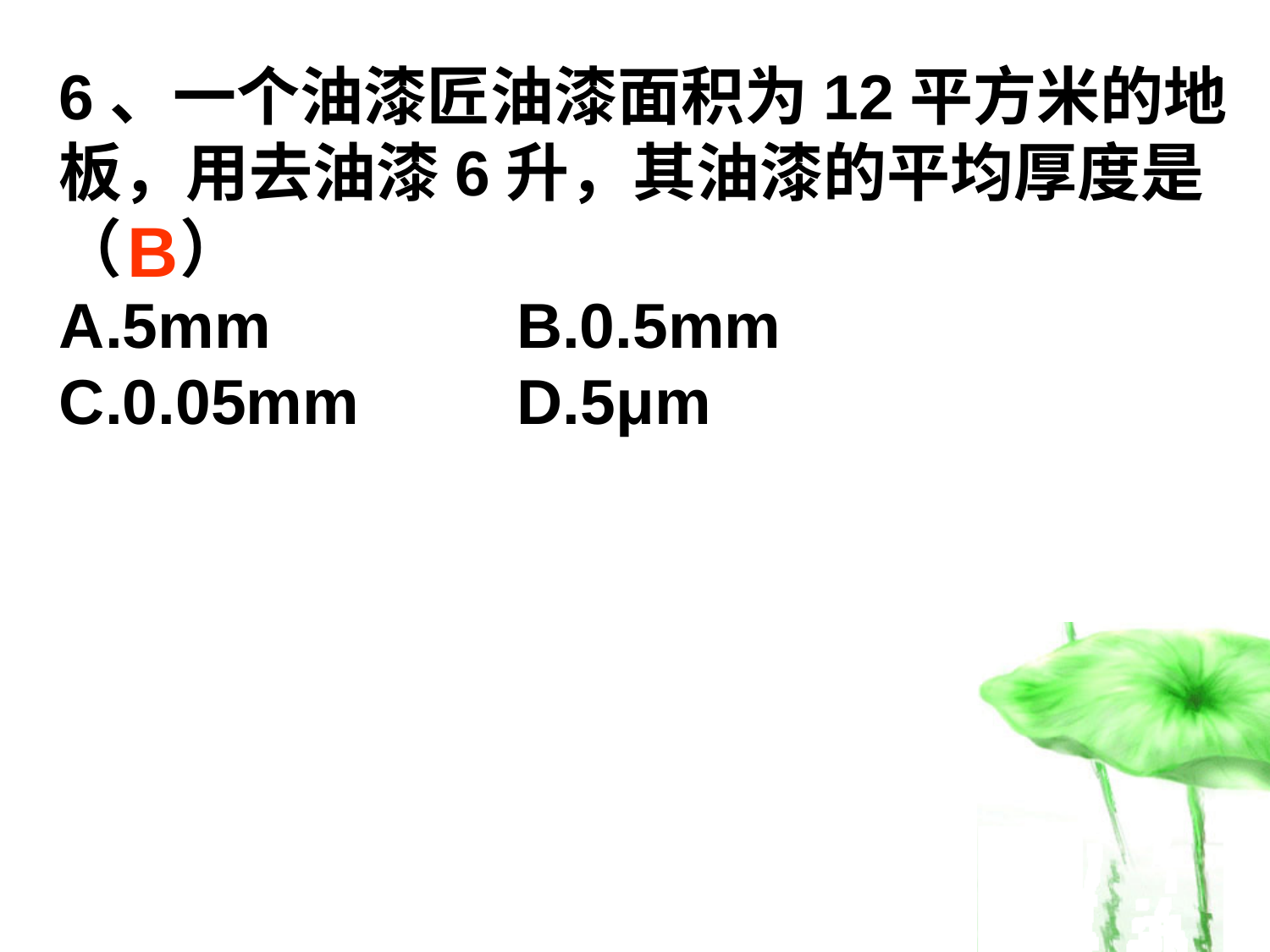

6、一个油漆匠油漆面积为12平方米的地板，用去油漆6升，其油漆的平均厚度是（    ）
A.5mm              B.0.5mm
C.0.05mm         D.5μm
B